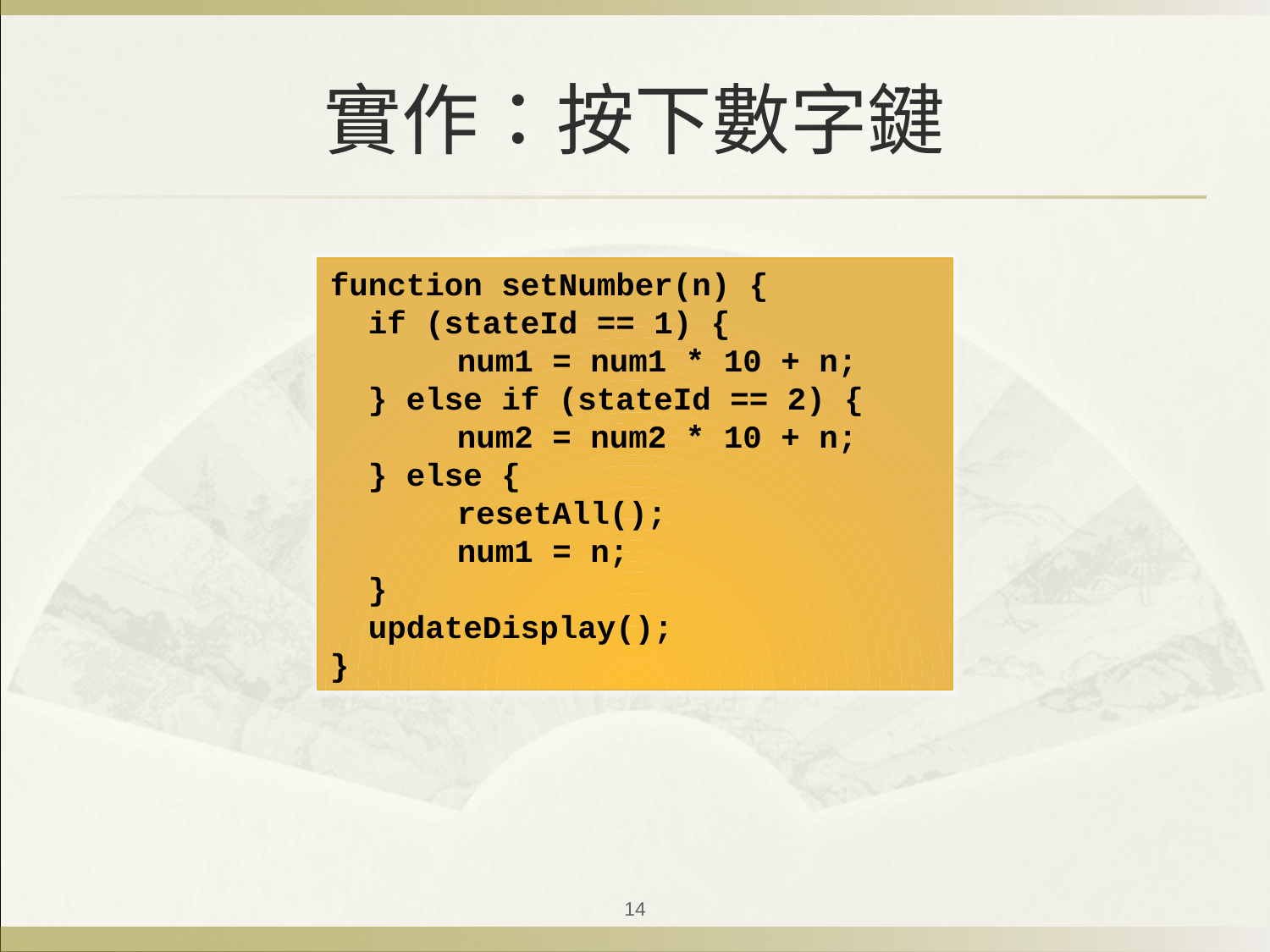

# 實作：按下數字鍵
function setNumber(n) {
  if (stateId == 1) {
	num1 = num1 * 10 + n;
  } else if (stateId == 2) {
	num2 = num2 * 10 + n;
  } else {
	resetAll();
	num1 = n;
  }
  updateDisplay();
}
14